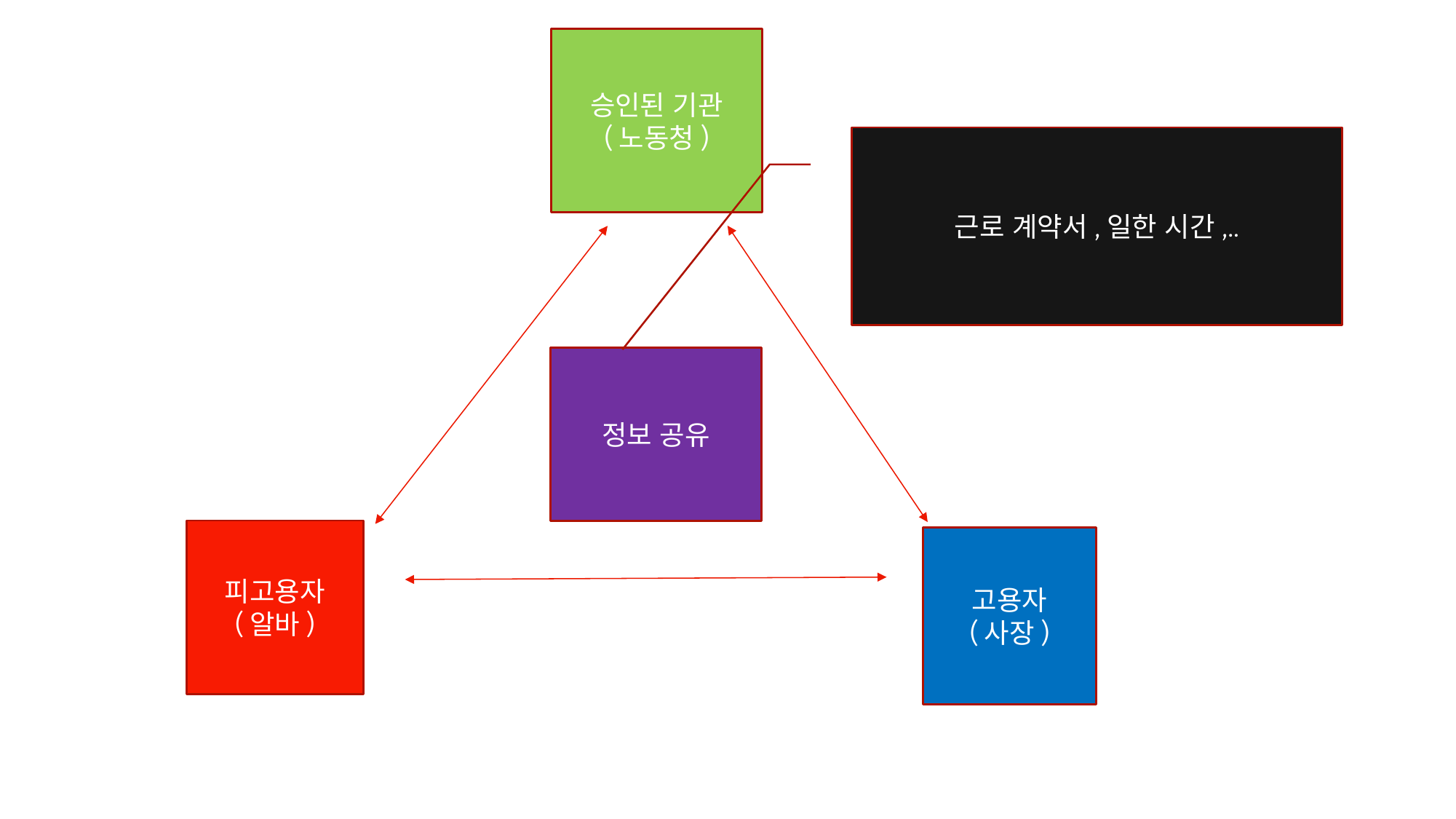

승인된 기관
(노동청)
근로 계약서,일한 시간,..
정보 공유
피고용자
(알바)
고용자
(사장)